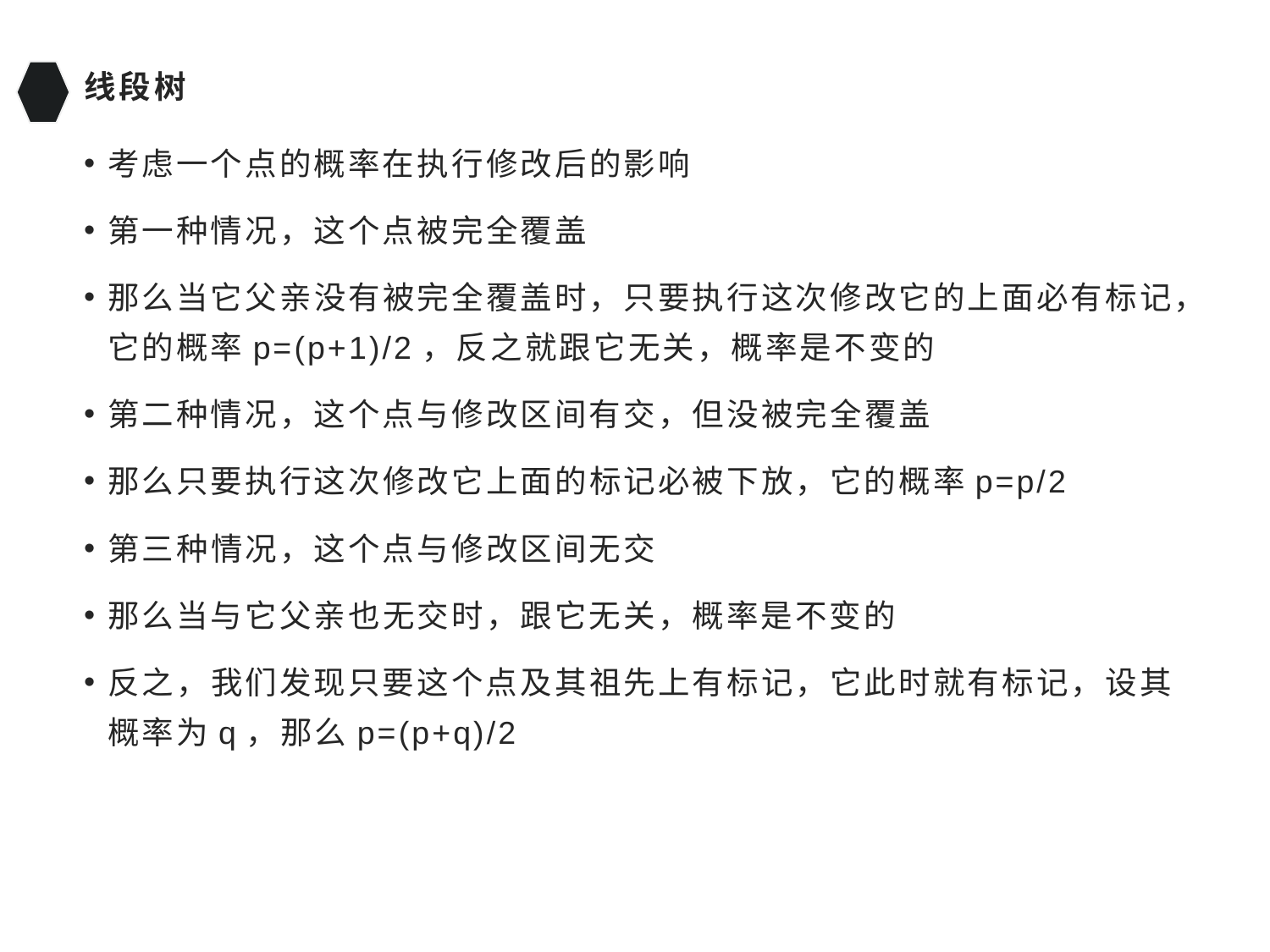

# 线段树
考虑一个点的概率在执行修改后的影响
第一种情况，这个点被完全覆盖
那么当它父亲没有被完全覆盖时，只要执行这次修改它的上面必有标记，它的概率p=(p+1)/2，反之就跟它无关，概率是不变的
第二种情况，这个点与修改区间有交，但没被完全覆盖
那么只要执行这次修改它上面的标记必被下放，它的概率p=p/2
第三种情况，这个点与修改区间无交
那么当与它父亲也无交时，跟它无关，概率是不变的
反之，我们发现只要这个点及其祖先上有标记，它此时就有标记，设其概率为q，那么p=(p+q)/2